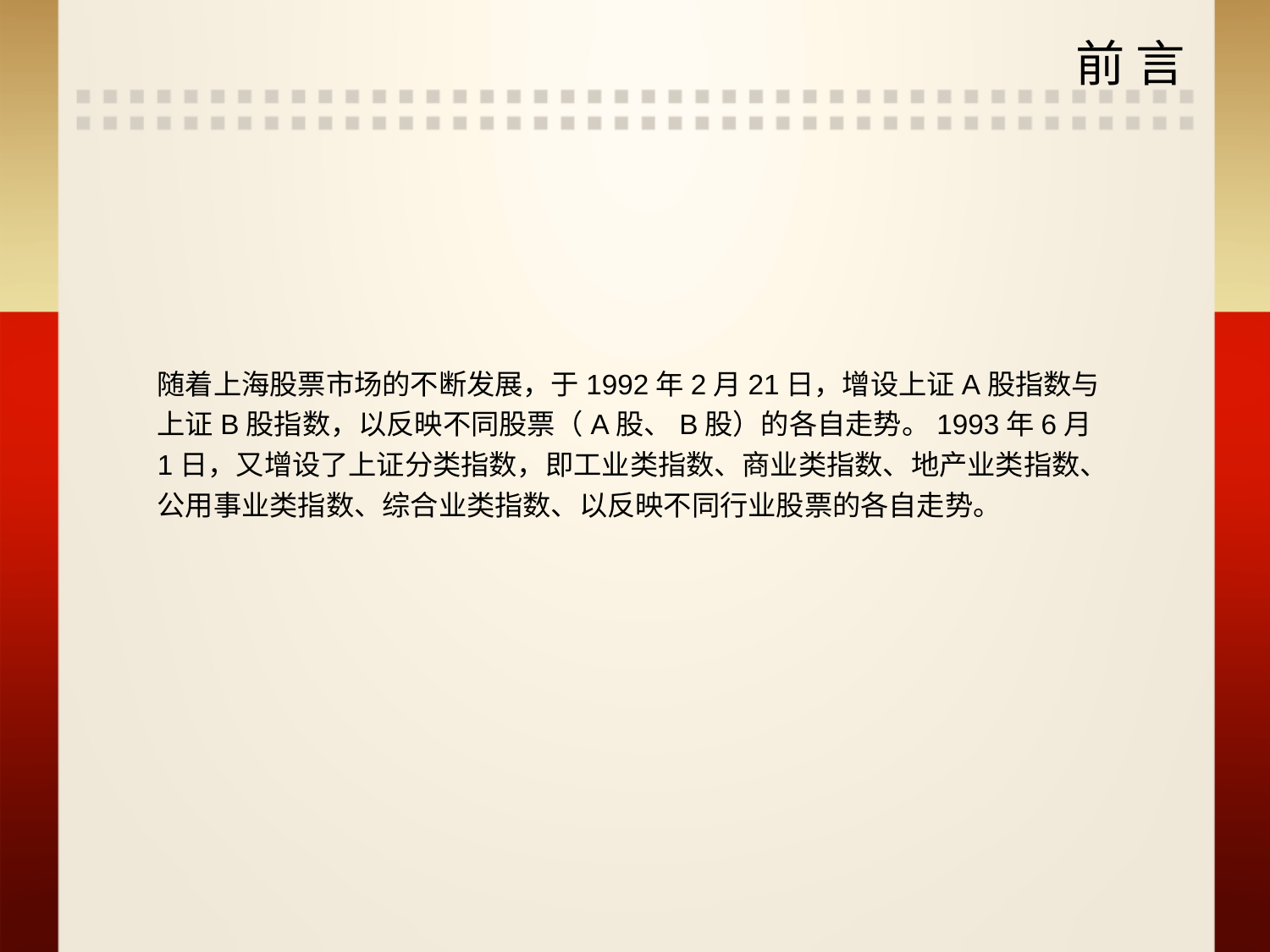

前 言
随着上海股票市场的不断发展，于1992年2月21日，增设上证A股指数与上证B股指数，以反映不同股票（A股、B股）的各自走势。1993年6月1日，又增设了上证分类指数，即工业类指数、商业类指数、地产业类指数、公用事业类指数、综合业类指数、以反映不同行业股票的各自走势。